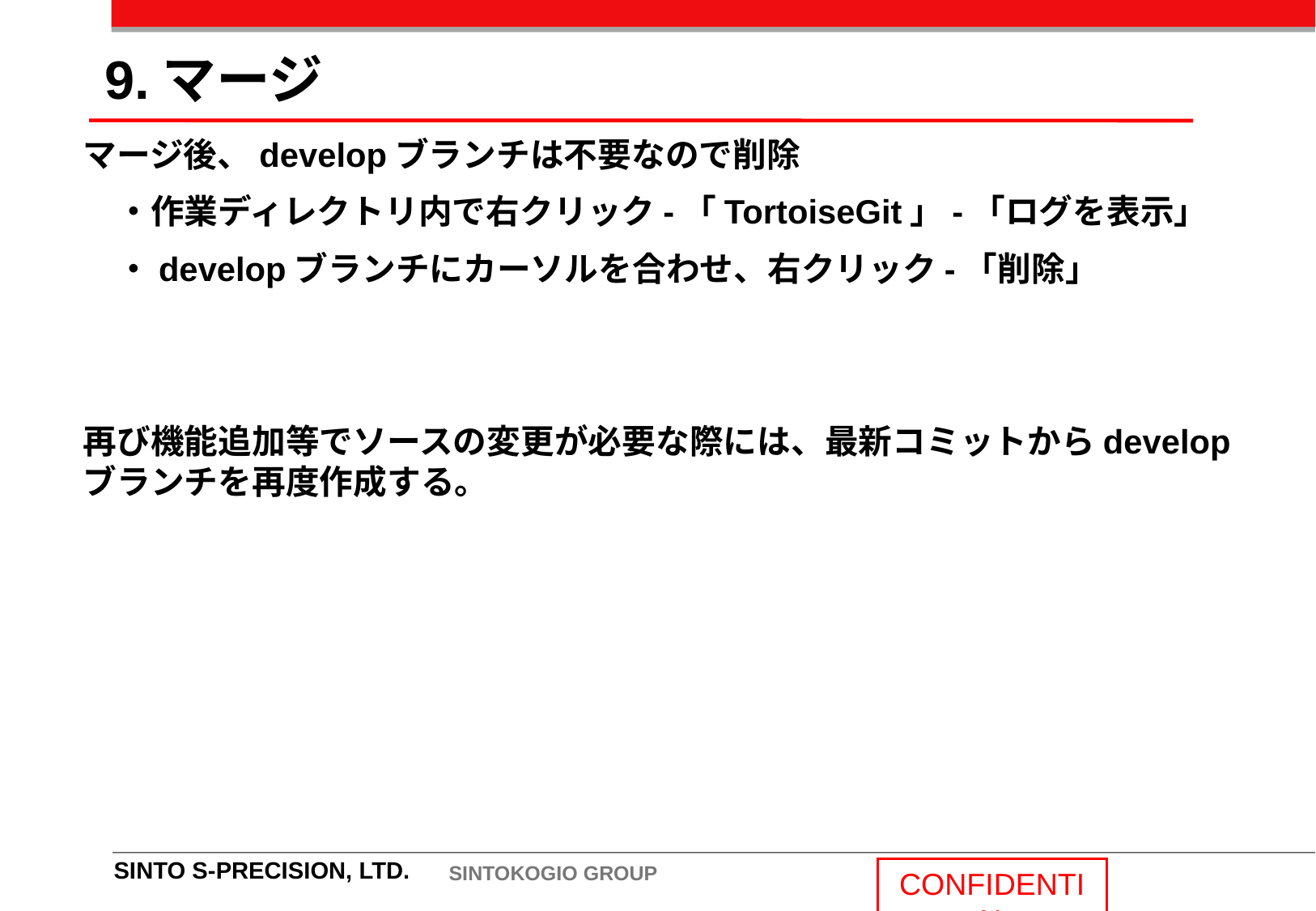

9.マージ

マージ後、developブランチは不要なので削除
　・作業ディレクトリ内で右クリック-「TortoiseGit」-「ログを表示」
　・developブランチにカーソルを合わせ、右クリック-「削除」

再び機能追加等でソースの変更が必要な際には、最新コミットからdevelopブランチを再度作成する。

SINTO S-PRECISION, LTD.
SINTOKOGIO GROUP
CONFIDENTIAL